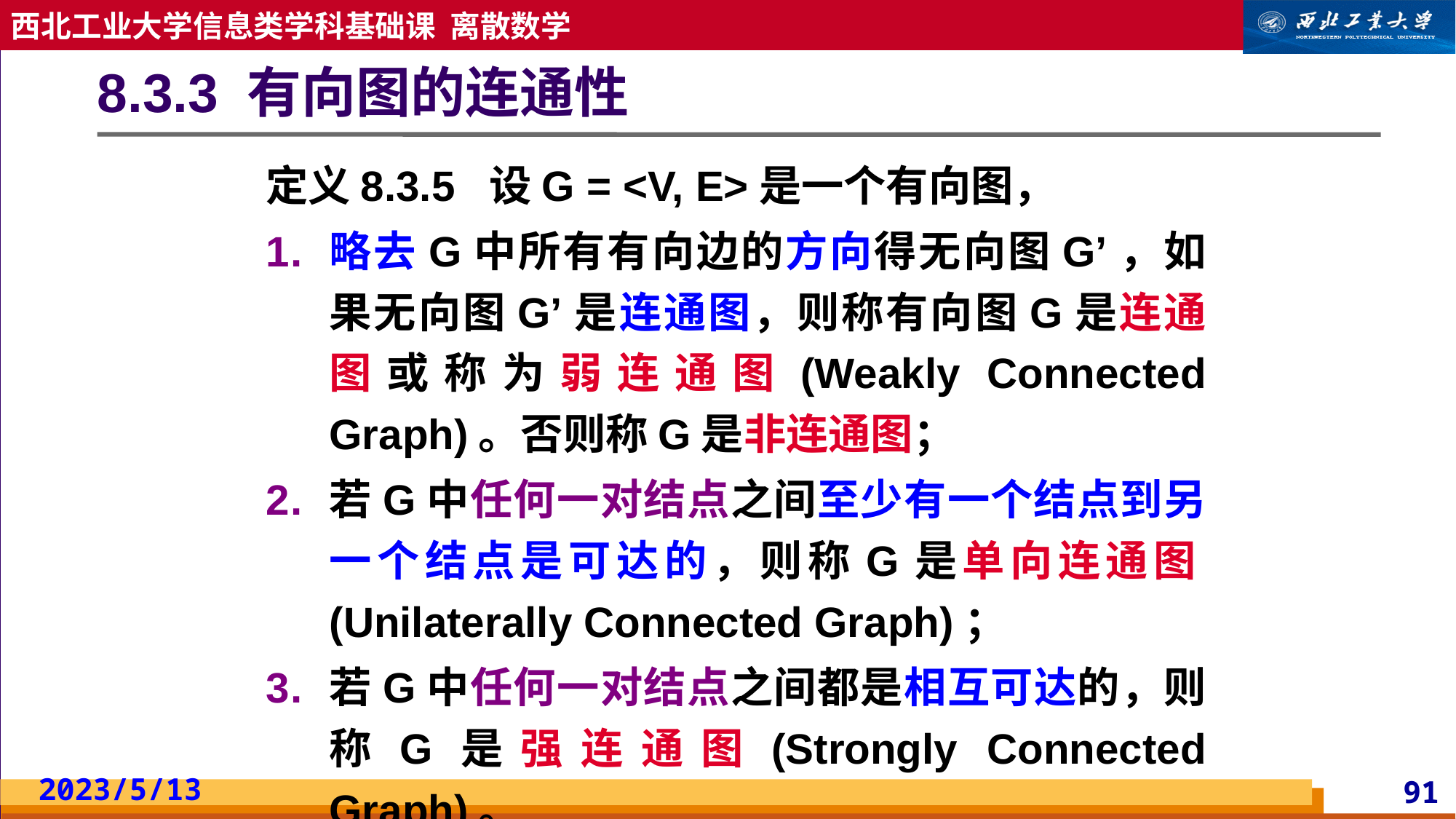

# 8.3.3 有向图的连通性
定义8.3.5  设G = <V, E>是一个有向图，
略去G中所有有向边的方向得无向图G’，如果无向图G’是连通图，则称有向图G是连通图或称为弱连通图(Weakly Connected Graph)。否则称G是非连通图；
若G中任何一对结点之间至少有一个结点到另一个结点是可达的，则称G是单向连通图(Unilaterally Connected Graph)；
若G中任何一对结点之间都是相互可达的，则称G是强连通图(Strongly Connected Graph)。
2023/5/13